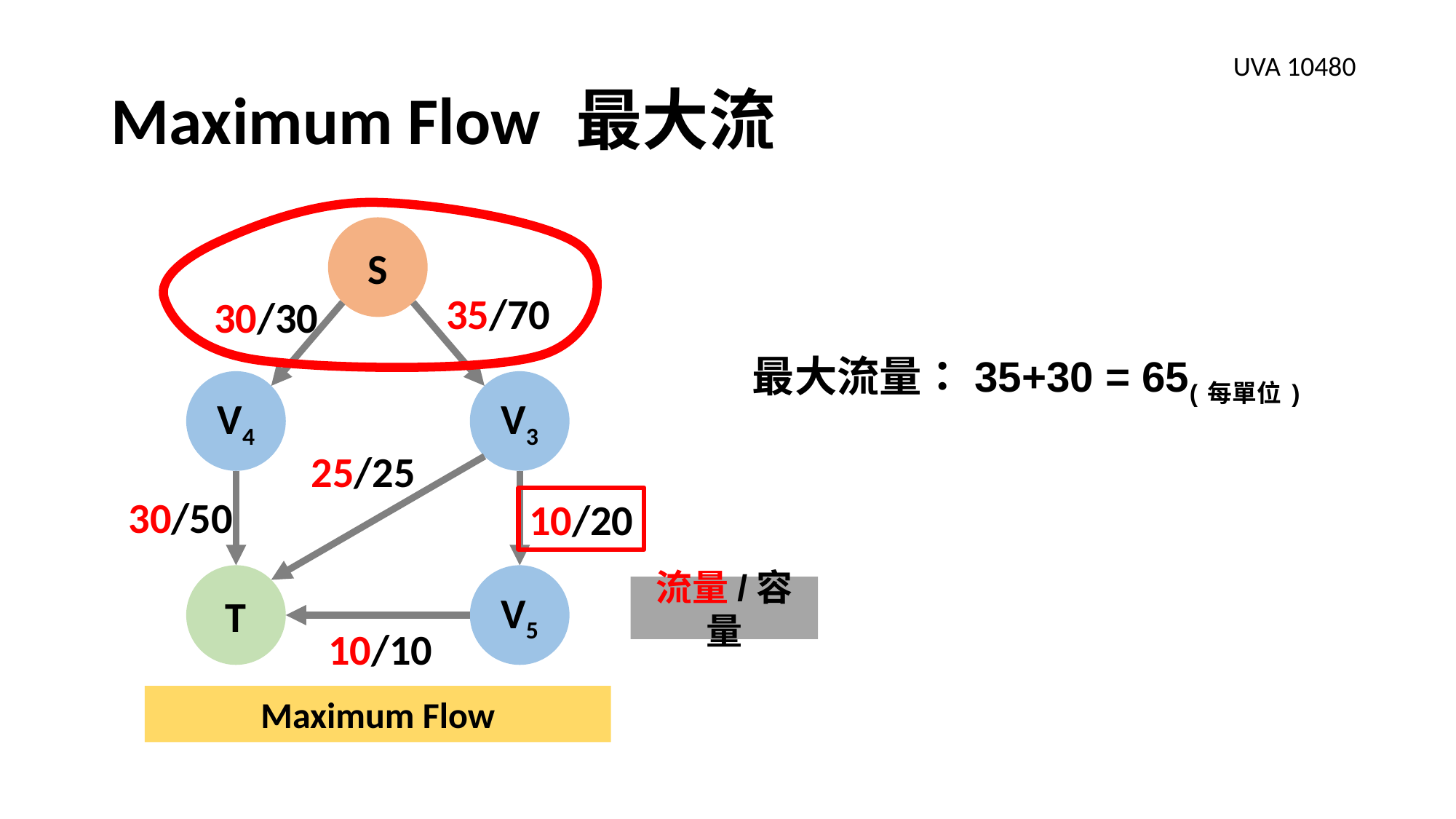

# Maximum Flow 最大流
UVA 10480

S
35/70
30/30
最大流量：35+30 = 65(每單位)
V4
V3
25/25
30/50
10/20
V5
T
流量/容量
10/10
Maximum Flow